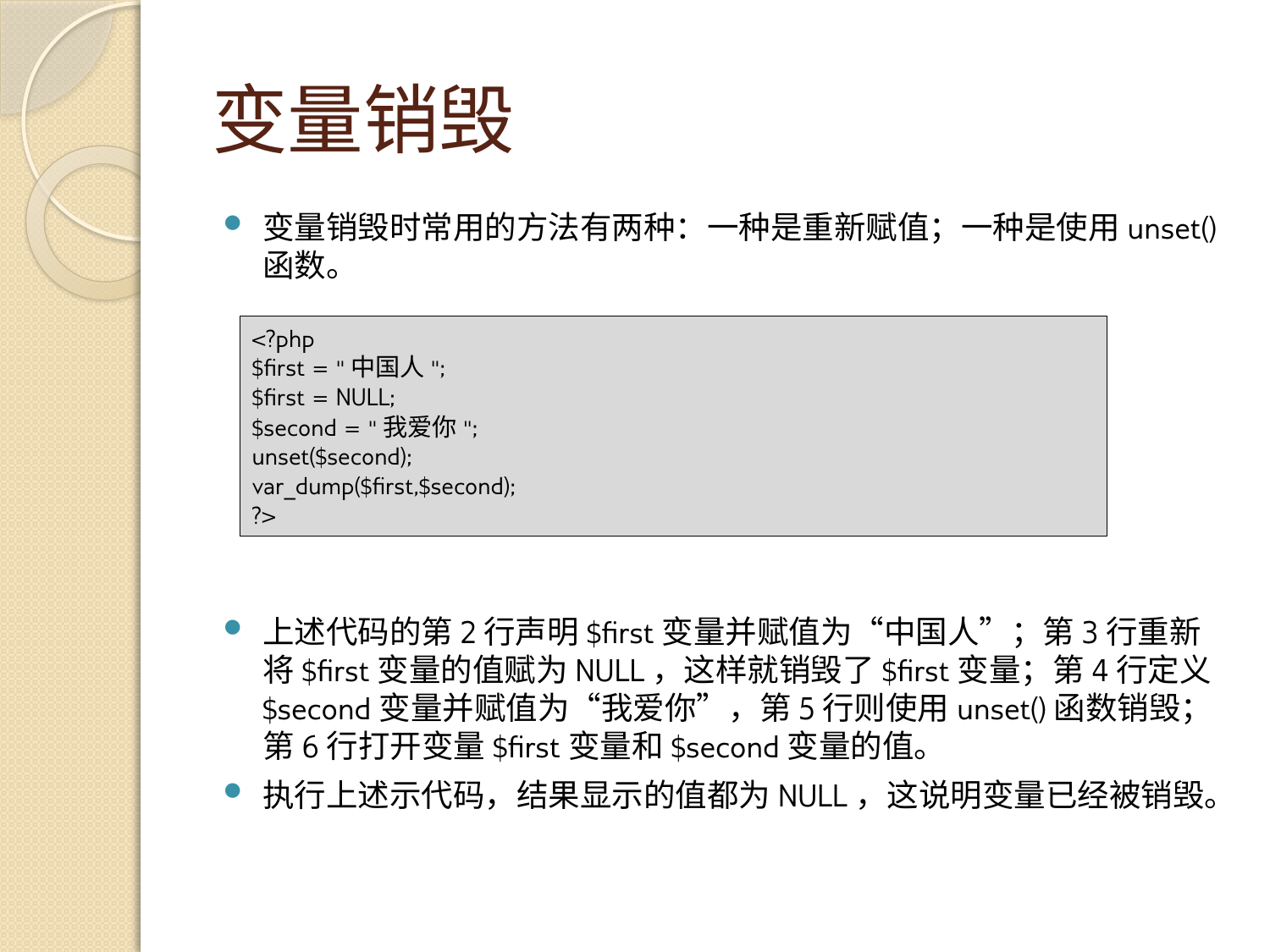

# 变量销毁
变量销毁时常用的方法有两种：一种是重新赋值；一种是使用unset()函数。
<?php
$first = "中国人";
$first = NULL;
$second = "我爱你";
unset($second);
var_dump($first,$second);
?>
上述代码的第2行声明$first变量并赋值为“中国人”；第3行重新将$first变量的值赋为NULL，这样就销毁了$first变量；第4行定义$second变量并赋值为“我爱你”，第5行则使用unset()函数销毁；第6行打开变量$first变量和$second变量的值。
执行上述示代码，结果显示的值都为NULL，这说明变量已经被销毁。